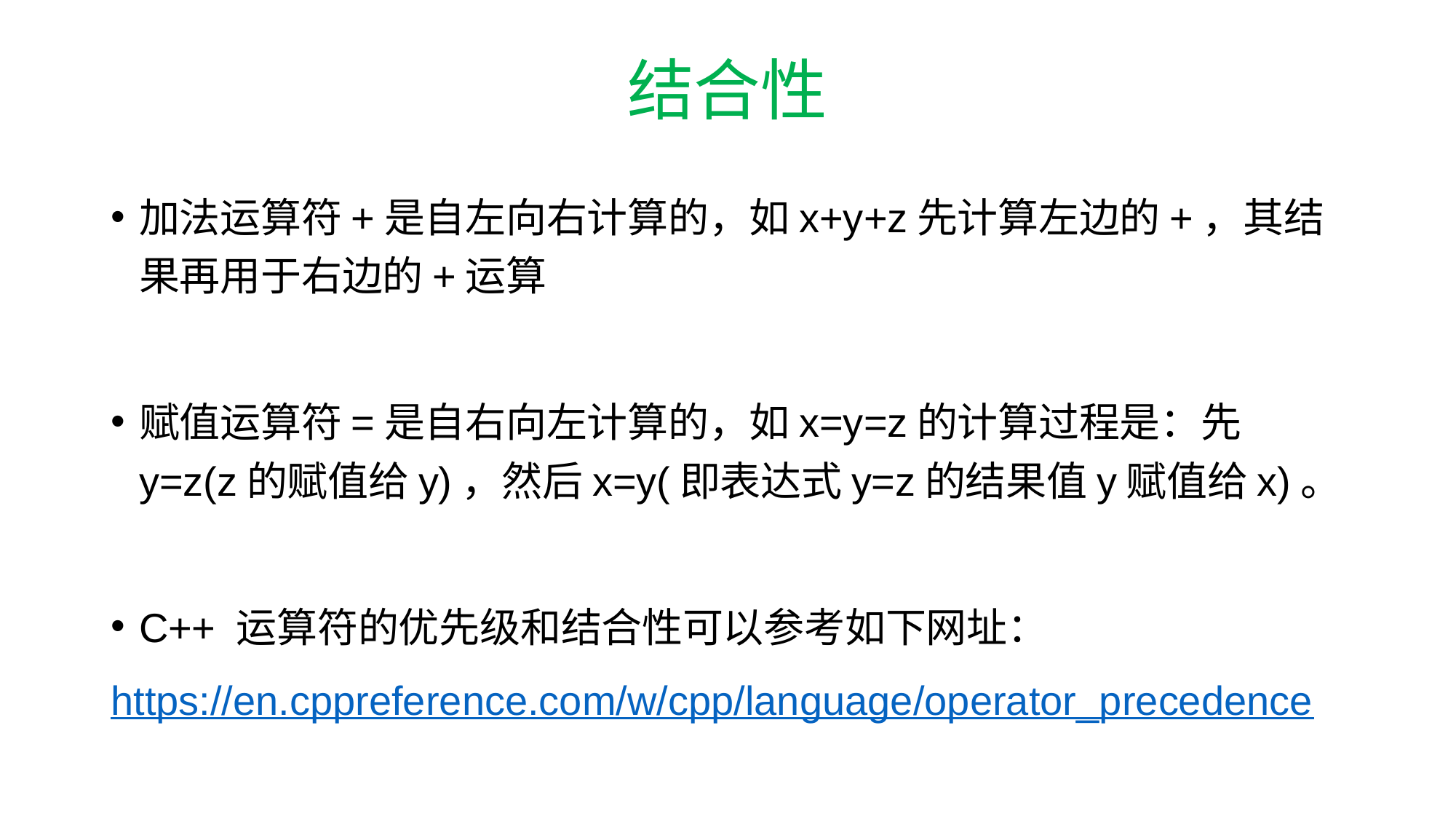

# 结合性
加法运算符+是自左向右计算的，如x+y+z先计算左边的+，其结果再用于右边的+运算

赋值运算符=是自右向左计算的，如x=y=z的计算过程是：先y=z(z的赋值给y)，然后x=y(即表达式y=z的结果值y赋值给x)。

C++ 运算符的优先级和结合性可以参考如下网址：
https://en.cppreference.com/w/cpp/language/operator_precedence